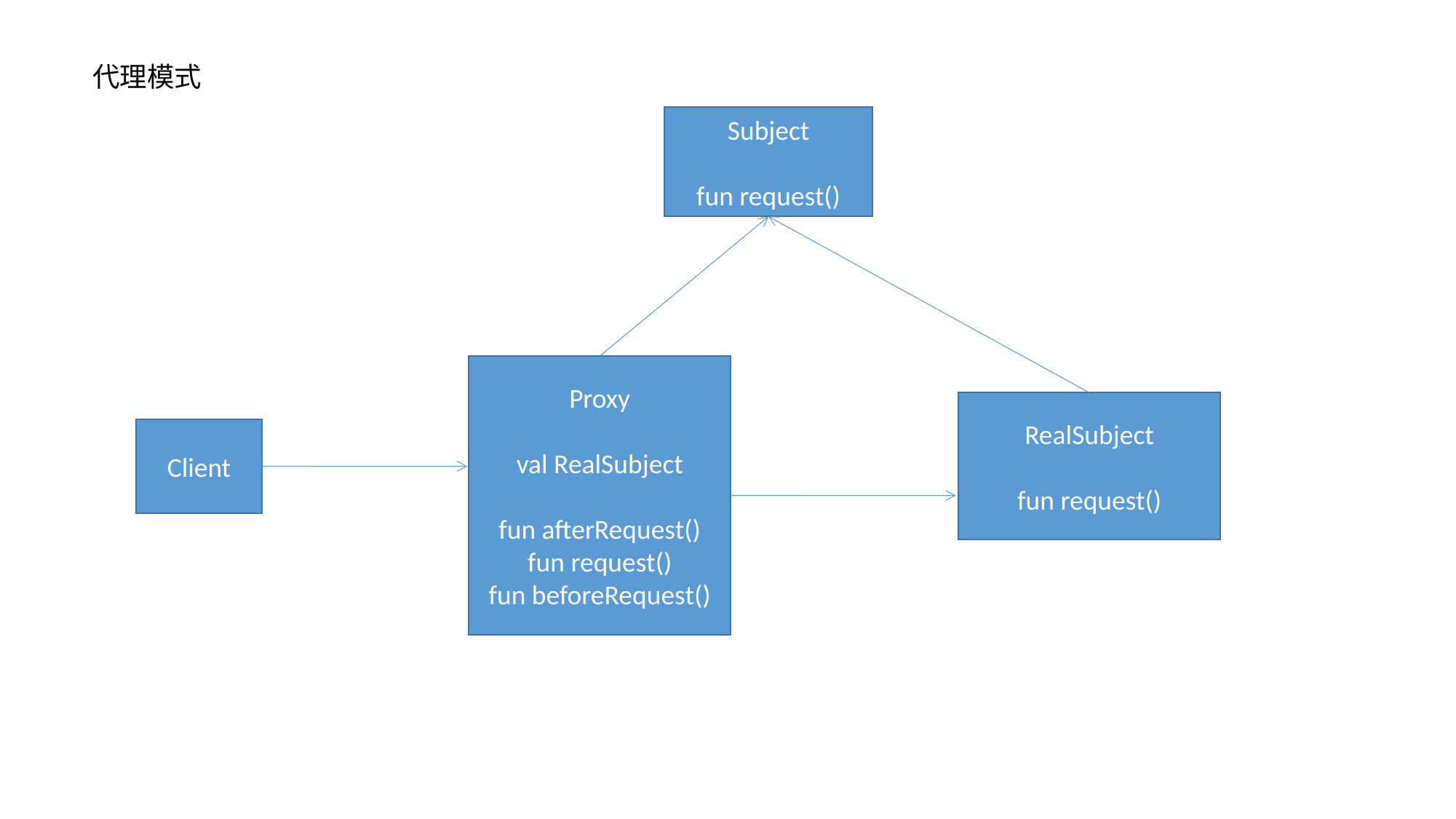

代理模式
Subject

fun request()
Proxy

val RealSubject

fun afterRequest()
fun request()
fun beforeRequest()
RealSubject

fun request()
Client